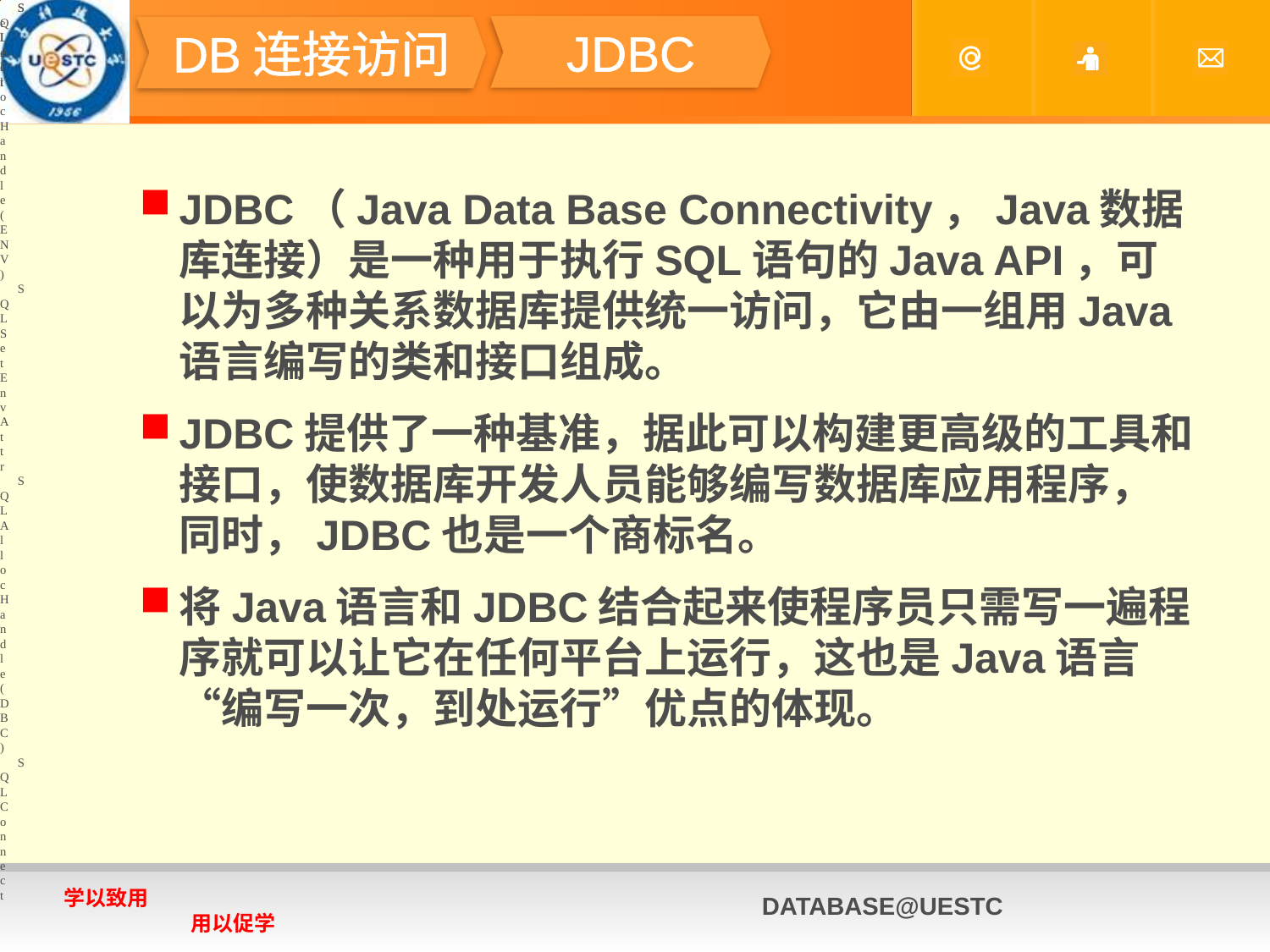

SQLAllocHandle(ENV)
SQLSetEnvAttr
SQLAllocHandle(DBC)
SQLConnect

Select

#
JDBC
DB连接访问
JDBC（Java Data Base Connectivity，Java数据库连接）是一种用于执行SQL语句的Java API，可以为多种关系数据库提供统一访问，它由一组用Java语言编写的类和接口组成。
JDBC提供了一种基准，据此可以构建更高级的工具和接口，使数据库开发人员能够编写数据库应用程序，同时，JDBC也是一个商标名。
将Java语言和JDBC结合起来使程序员只需写一遍程序就可以让它在任何平台上运行，这也是Java语言“编写一次，到处运行”优点的体现。